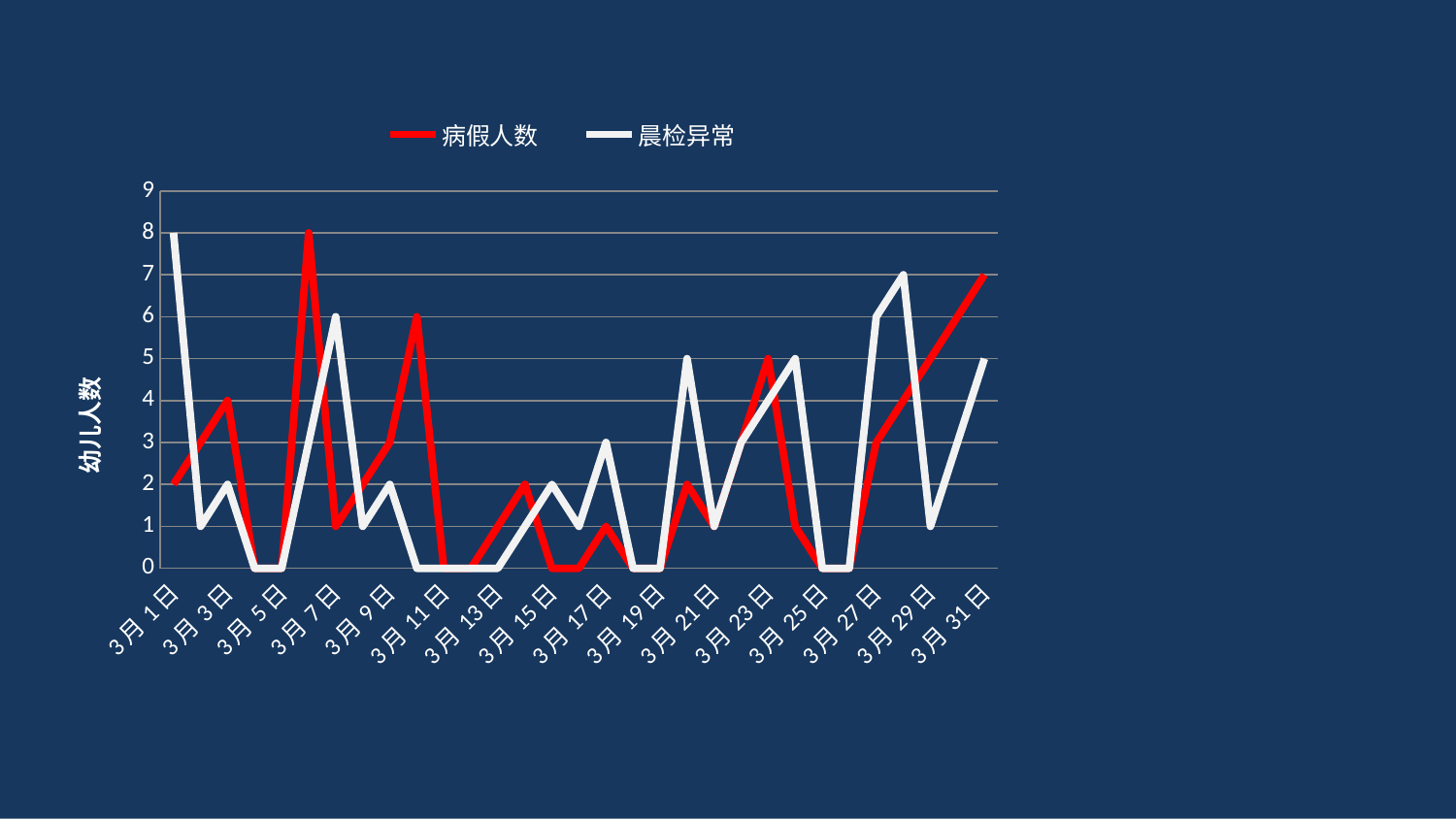

### Chart

| Category | 病假人数 | 晨检异常 |
|---|---|---|
| 43160 | 2.0 | 8.0 |
| 43161 | 3.0 | 1.0 |
| 43162 | 4.0 | 2.0 |
| 43163 | 0.0 | 0.0 |
| 43164 | 0.0 | 0.0 |
| 43165 | 8.0 | 3.0 |
| 43166 | 1.0 | 6.0 |
| 43167 | 2.0 | 1.0 |
| 43168 | 3.0 | 2.0 |
| 43169 | 6.0 | 0.0 |
| 43170 | 0.0 | 0.0 |
| 43171 | 0.0 | 0.0 |
| 43172 | 1.0 | 0.0 |
| 43173 | 2.0 | 1.0 |
| 43174 | 0.0 | 2.0 |
| 43175 | 0.0 | 1.0 |
| 43176 | 1.0 | 3.0 |
| 43177 | 0.0 | 0.0 |
| 43178 | 0.0 | 0.0 |
| 43179 | 2.0 | 5.0 |
| 43180 | 1.0 | 1.0 |
| 43181 | 3.0 | 3.0 |
| 43182 | 5.0 | 4.0 |
| 43183 | 1.0 | 5.0 |
| 43184 | 0.0 | 0.0 |
| 43185 | 0.0 | 0.0 |
| 43186 | 3.0 | 6.0 |
| 43187 | 4.0 | 7.0 |
| 43188 | 5.0 | 1.0 |
| 43189 | 6.0 | 3.0 |
| 43190 | 7.0 | 5.0 |